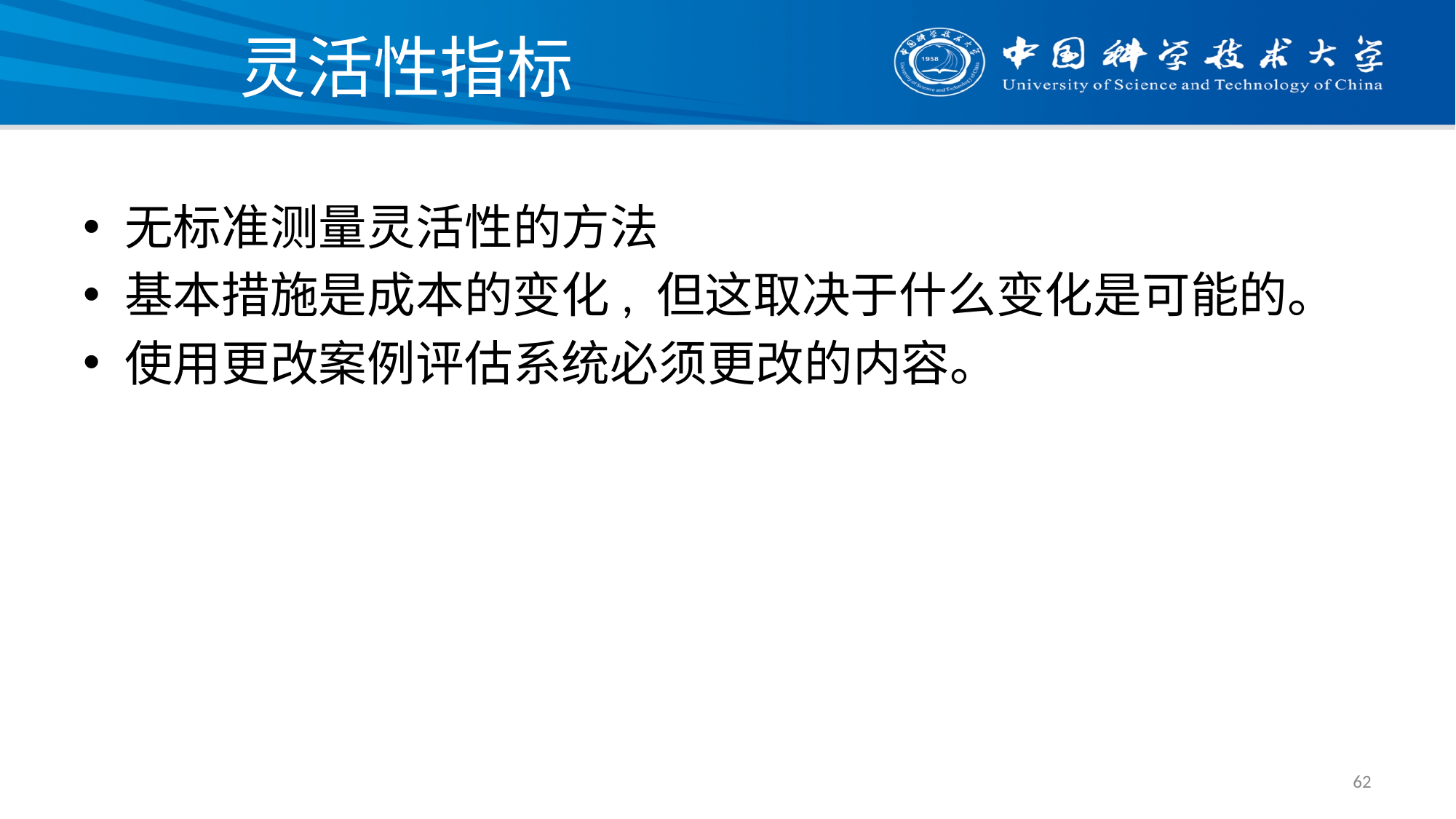

# 灵活性指标
无标准测量灵活性的方法
基本措施是成本的变化, 但这取决于什么变化是可能的。
使用更改案例评估系统必须更改的内容。
62